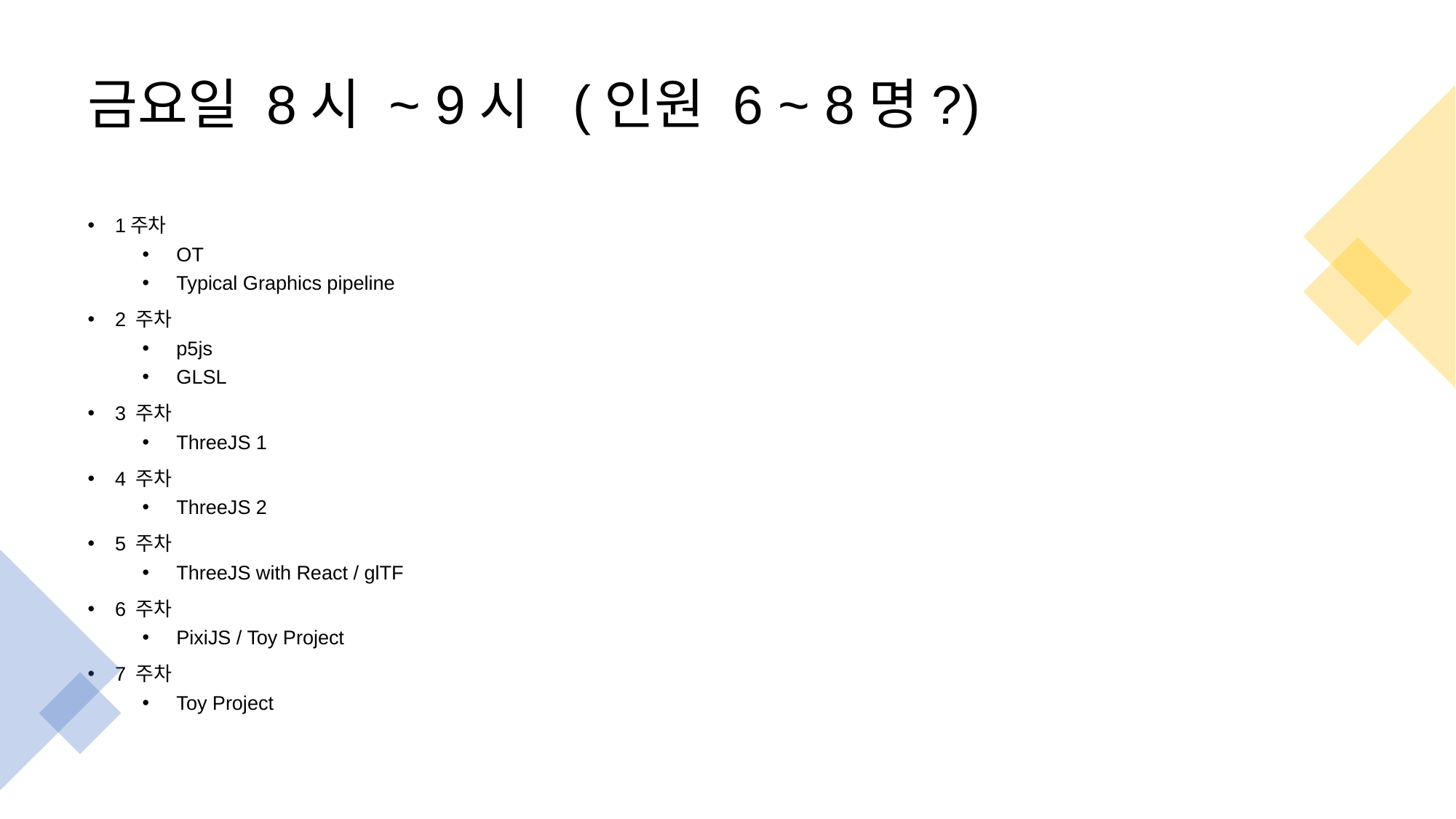

# 금요일 8시 ~ 9시  (인원 6 ~ 8명?)

1주차
OT
Typical Graphics pipeline
2 주차
p5js
GLSL
3 주차
ThreeJS 1
4 주차
ThreeJS 2
5 주차
ThreeJS with React / glTF
6 주차
PixiJS / Toy Project
7 주차
Toy Project